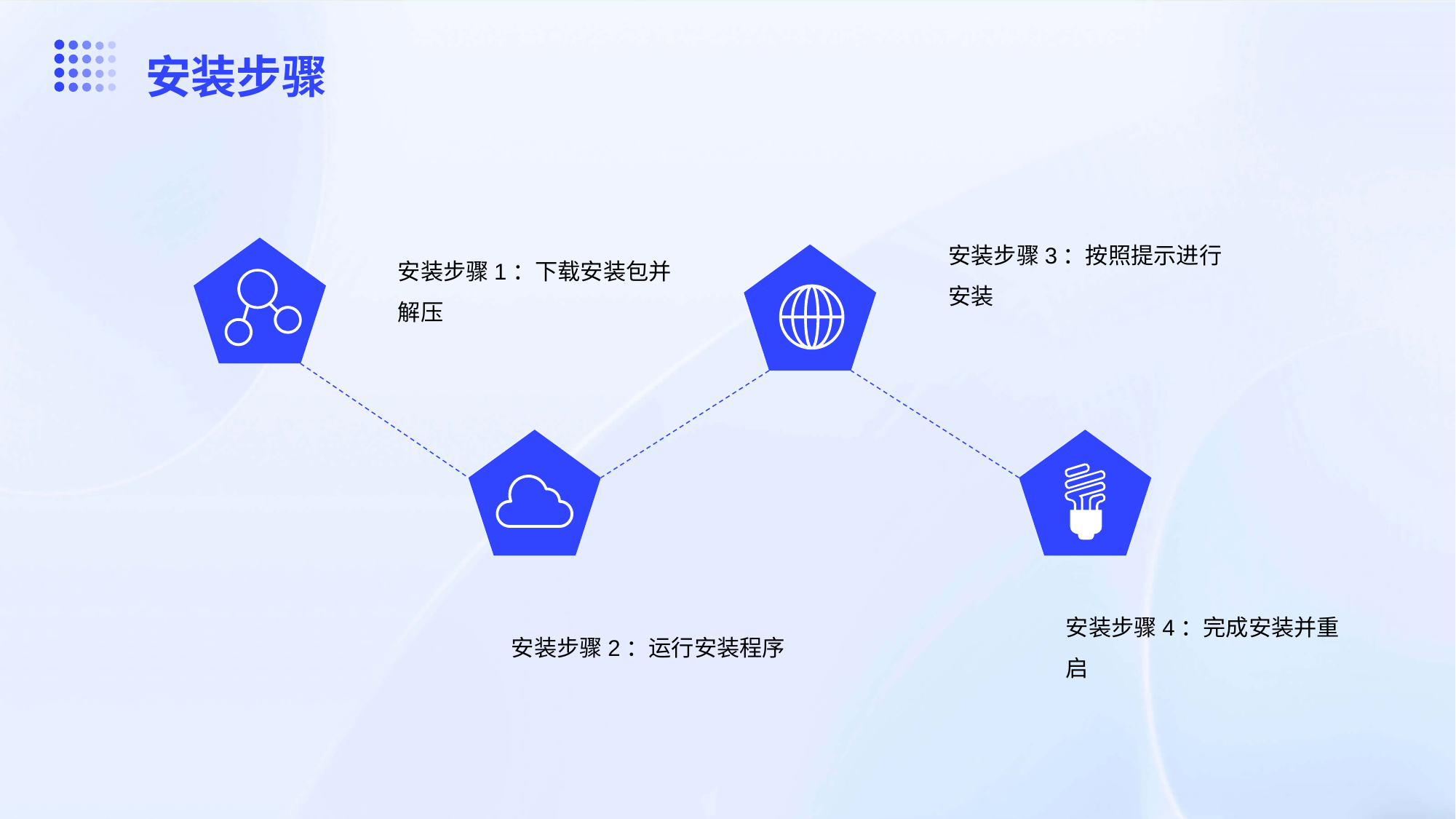

安装步骤

安装步骤3：按照提示进行安装
安装步骤1：下载安装包并解压

安装步骤2：运行安装程序
安装步骤4：完成安装并重启